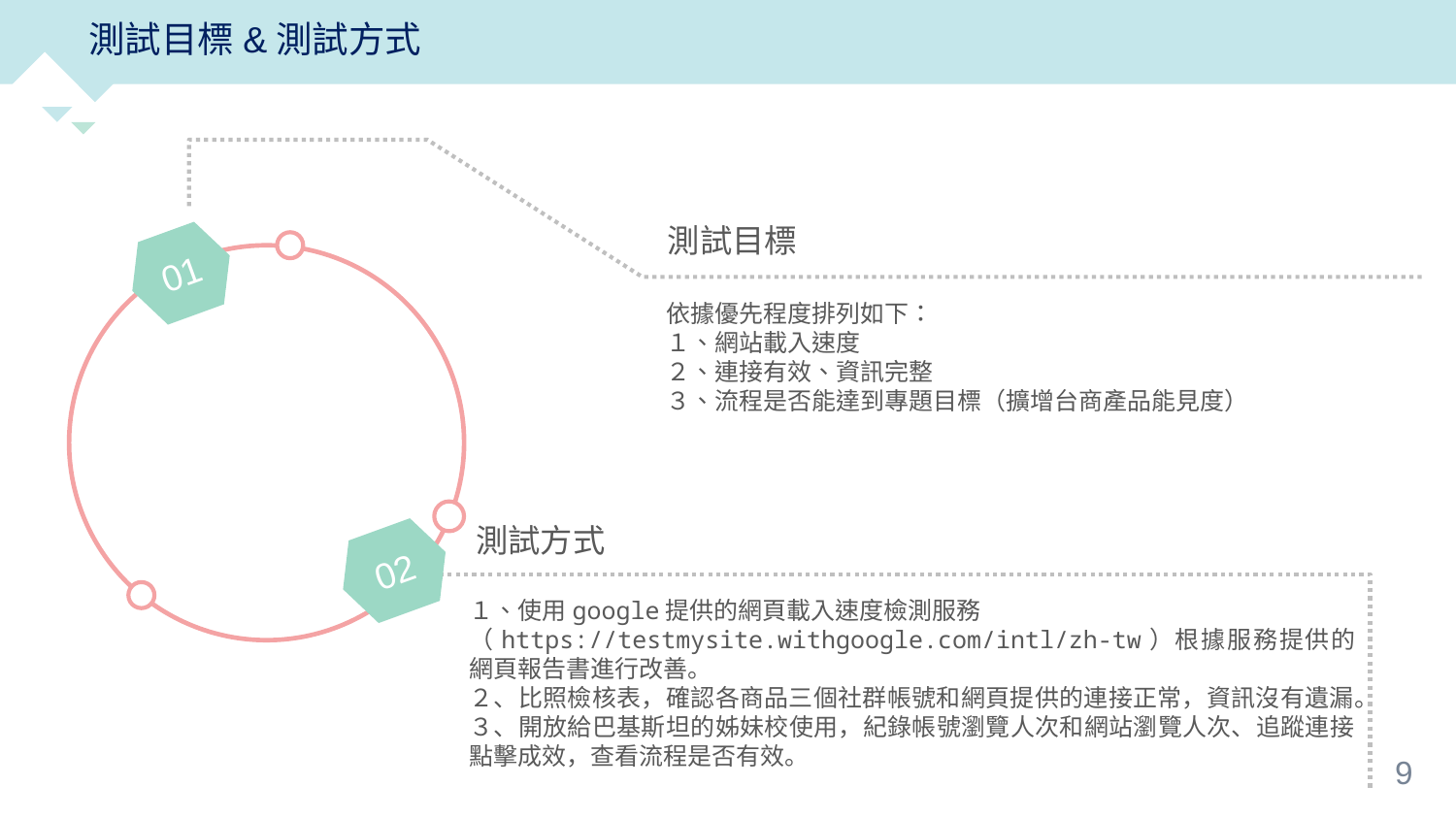

測試目標&測試方式

測試目標
01

依據優先程度排列如下：
１、網站載入速度
２、連接有效、資訊完整
３、流程是否能達到專題目標（擴增台商產品能見度）

測試方式
02

１、使用google提供的網頁載入速度檢測服務
（https://testmysite.withgoogle.com/intl/zh-tw）根據服務提供的網頁報告書進行改善。
２、比照檢核表，確認各商品三個社群帳號和網頁提供的連接正常，資訊沒有遺漏。
３、開放給巴基斯坦的姊妹校使用，紀錄帳號瀏覽人次和網站瀏覽人次、追蹤連接點擊成效，查看流程是否有效。
9